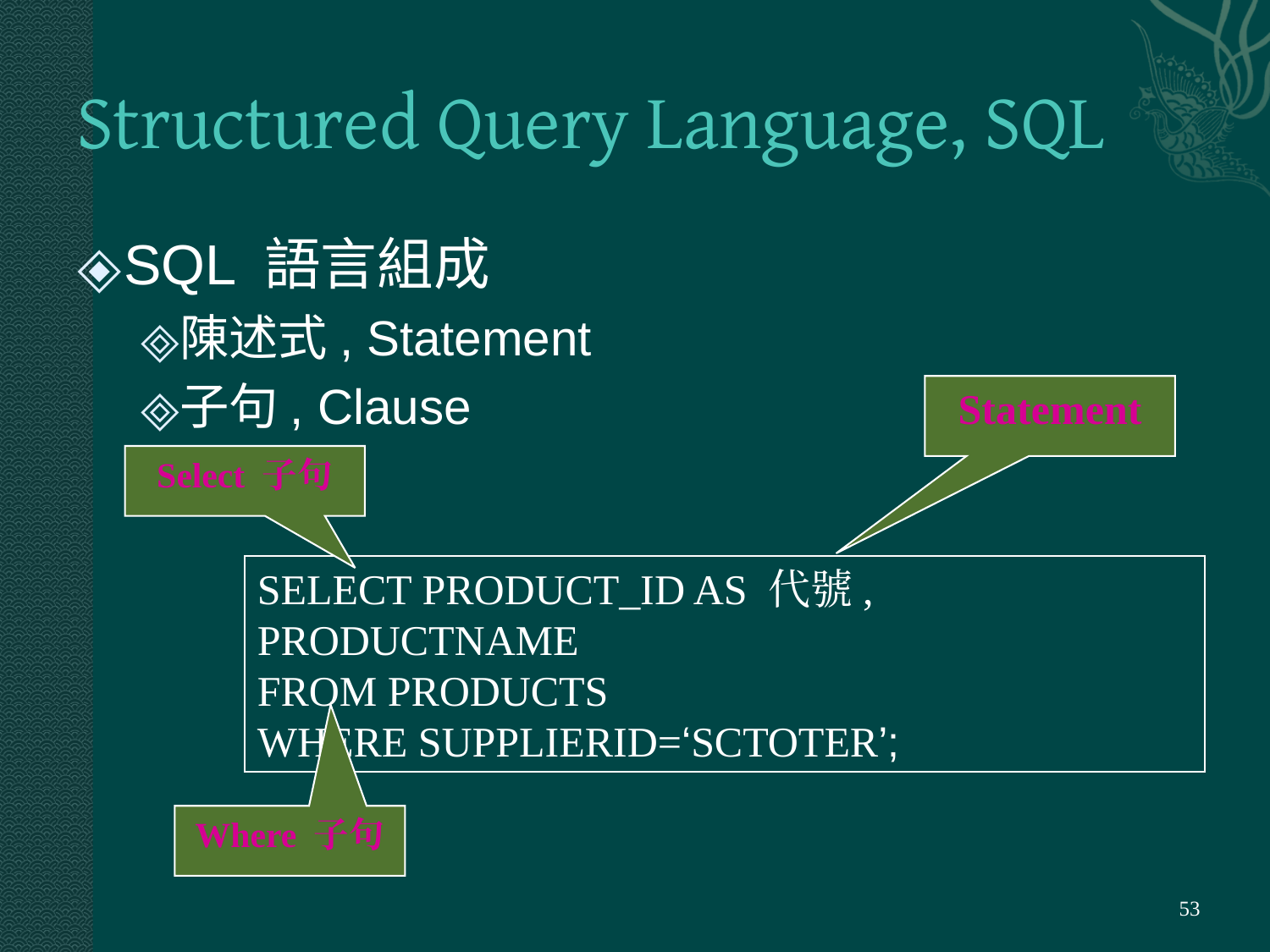

# Structured Query Language, SQL
SQL 語言組成
陳述式, Statement
子句, Clause

Statement
Select 子句
SELECT PRODUCT_ID AS 代號, PRODUCTNAME
FROM PRODUCTS
WHERE SUPPLIERID=‘SCTOTER’;
Where 子句
53